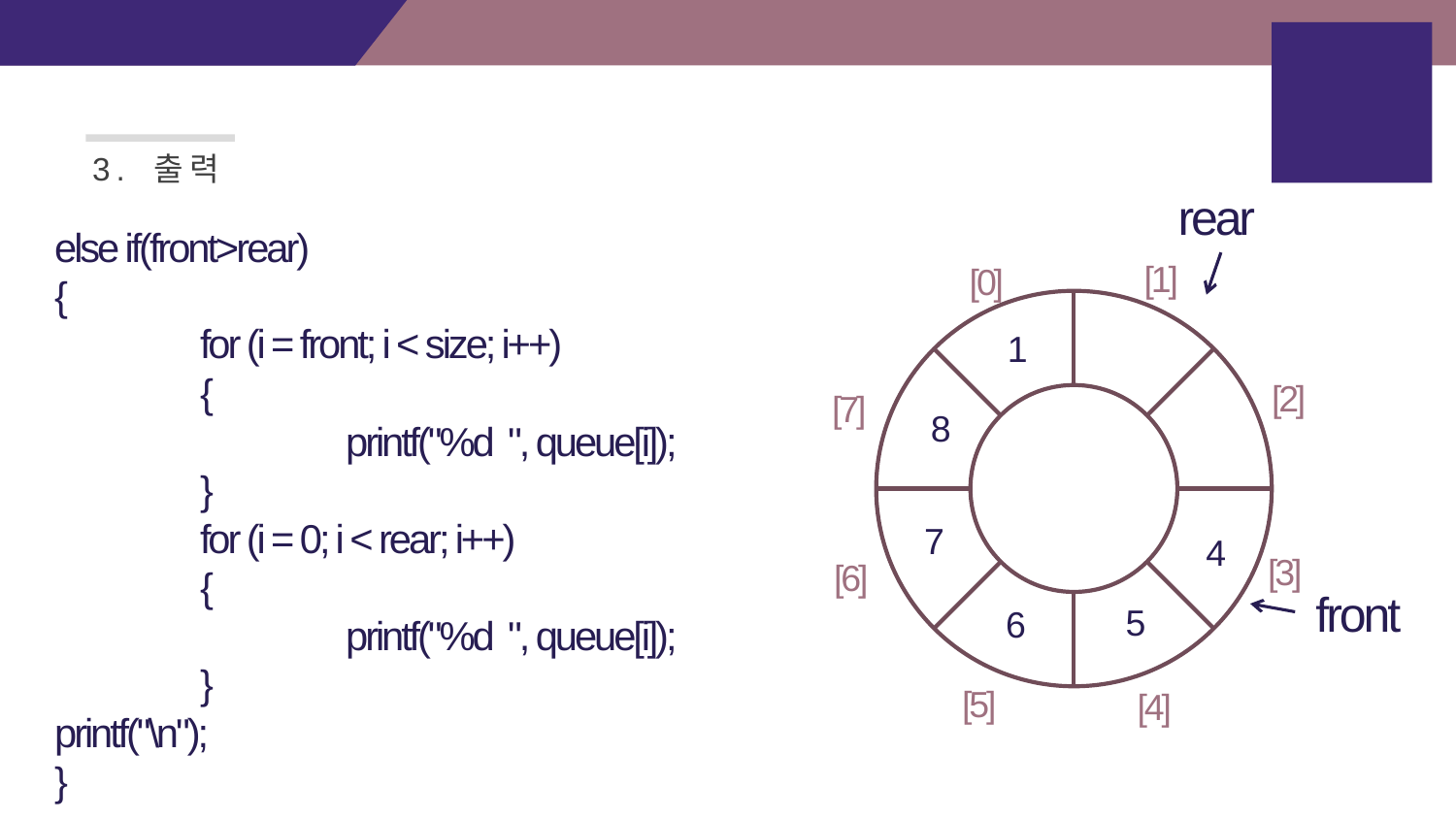

배열을
이용한
원형큐

3. 출력
rear
else if(front>rear)
{
	for (i = front; i < size; i++)
	{
		printf("%d  ", queue[i]);
	}
	for (i = 0; i < rear; i++)
	{
		printf("%d  ", queue[i]);
	}
printf("\n");
}
[1]
[0]

1
[2]
[7]

8
7
4
[3]
[6]
front
5
6
[5]
[4]